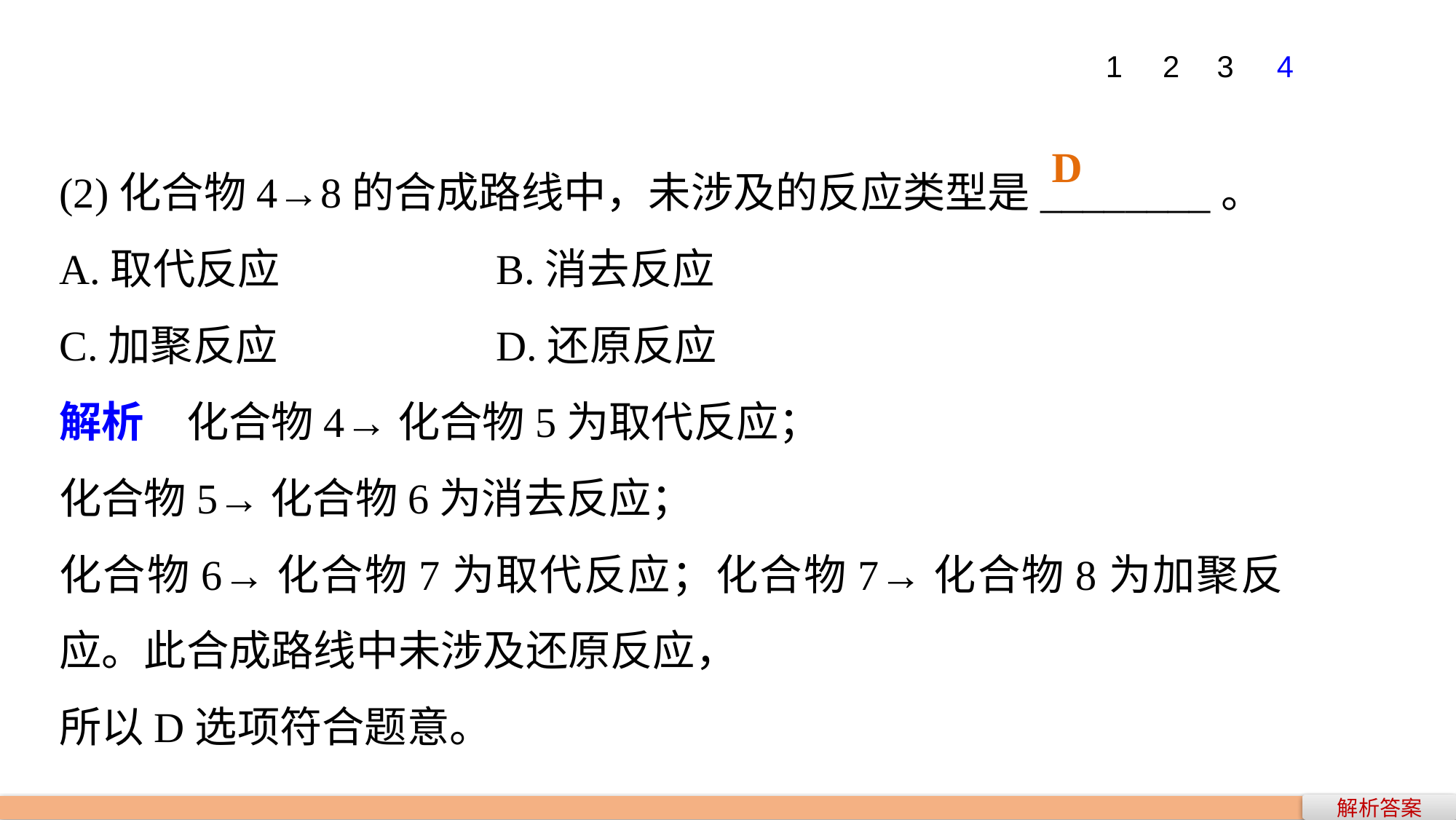

1
2
3
4
(2)化合物4→8的合成路线中，未涉及的反应类型是________。
A.取代反应  		B.消去反应
C.加聚反应  		D.还原反应
解析　化合物4→化合物5为取代反应；
化合物5→化合物6为消去反应；
化合物6→化合物7为取代反应；化合物7→化合物8为加聚反应。此合成路线中未涉及还原反应，
所以D选项符合题意。
D

解析答案